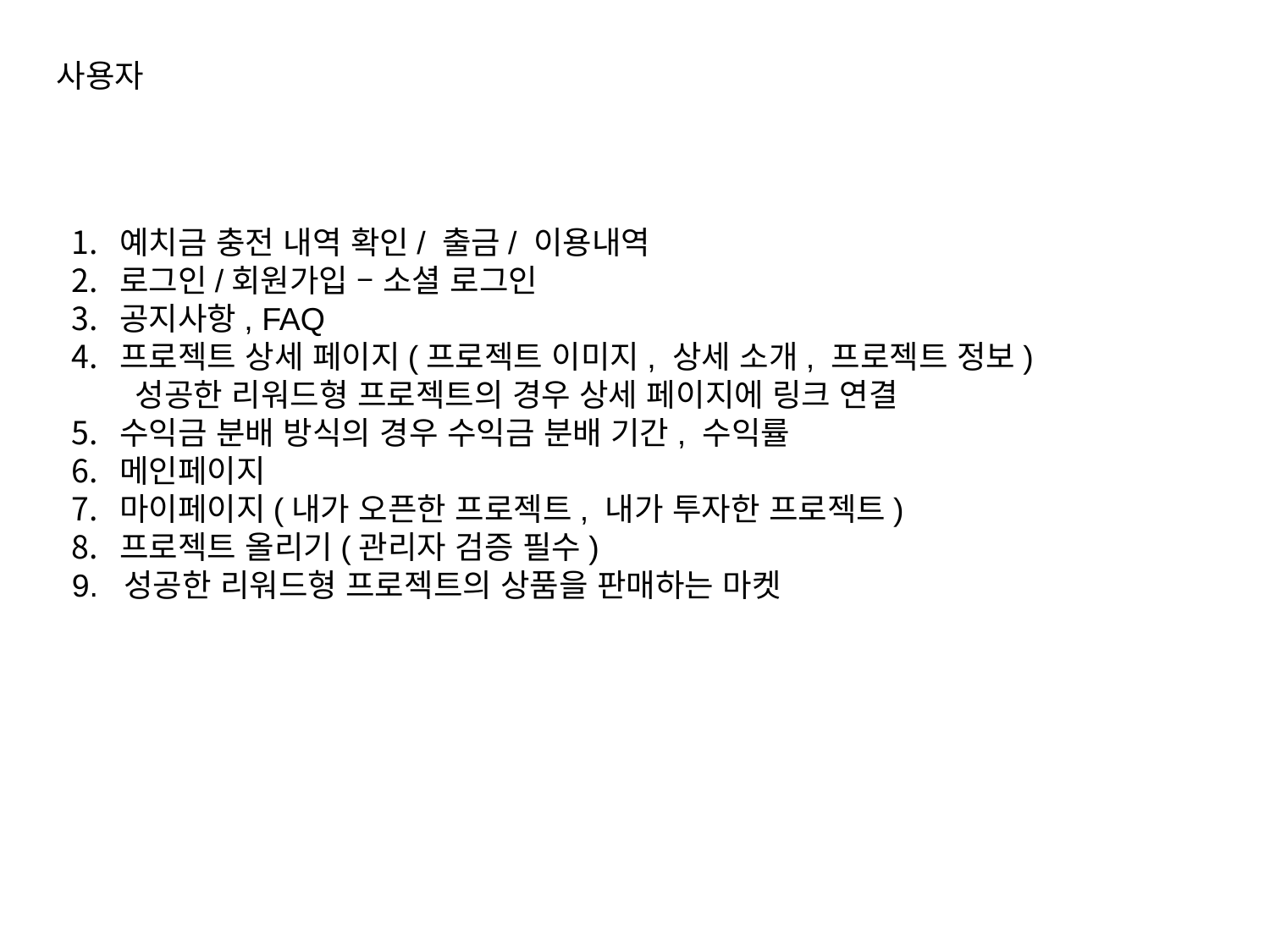

사용자

예치금 충전 내역 확인/ 출금/ 이용내역
로그인/회원가입 – 소셜 로그인
공지사항, FAQ
프로젝트 상세 페이지(프로젝트 이미지, 상세 소개, 프로젝트 정보)
성공한 리워드형 프로젝트의 경우 상세 페이지에 링크 연결
수익금 분배 방식의 경우 수익금 분배 기간, 수익률
메인페이지
마이페이지(내가 오픈한 프로젝트, 내가 투자한 프로젝트)
프로젝트 올리기(관리자 검증 필수)
9.  성공한 리워드형 프로젝트의 상품을 판매하는 마켓